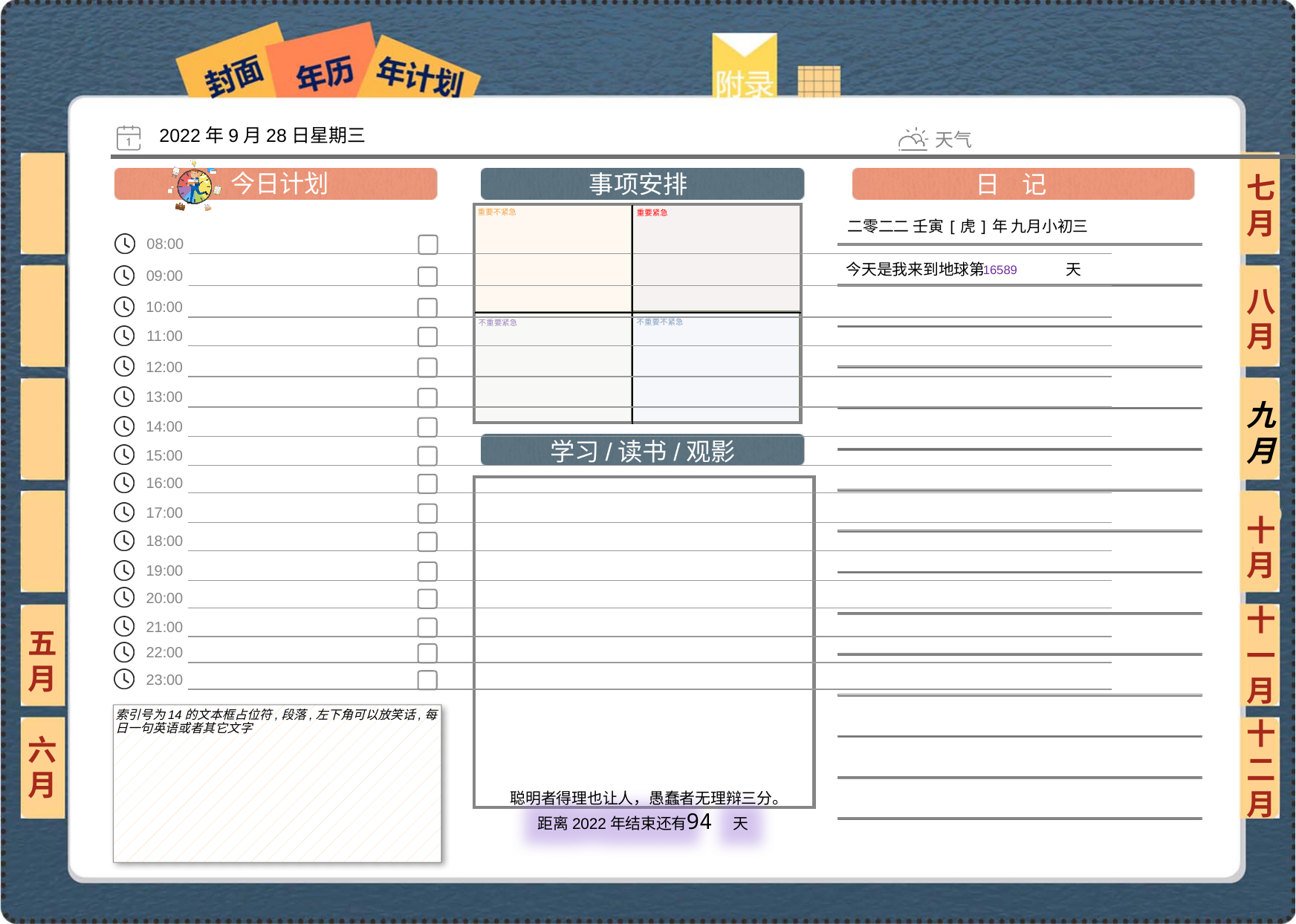

2022年9月28日星期三
七月
二零二二 壬寅[虎]年 九月小初三
16589
八月
九月
十月
十一月
五月
索引号为14的文本框占位符,段落,左下角可以放笑话,每日一句英语或者其它文字
六月
十二月
94
 聪明者得理也让人，愚蠢者无理辩三分。